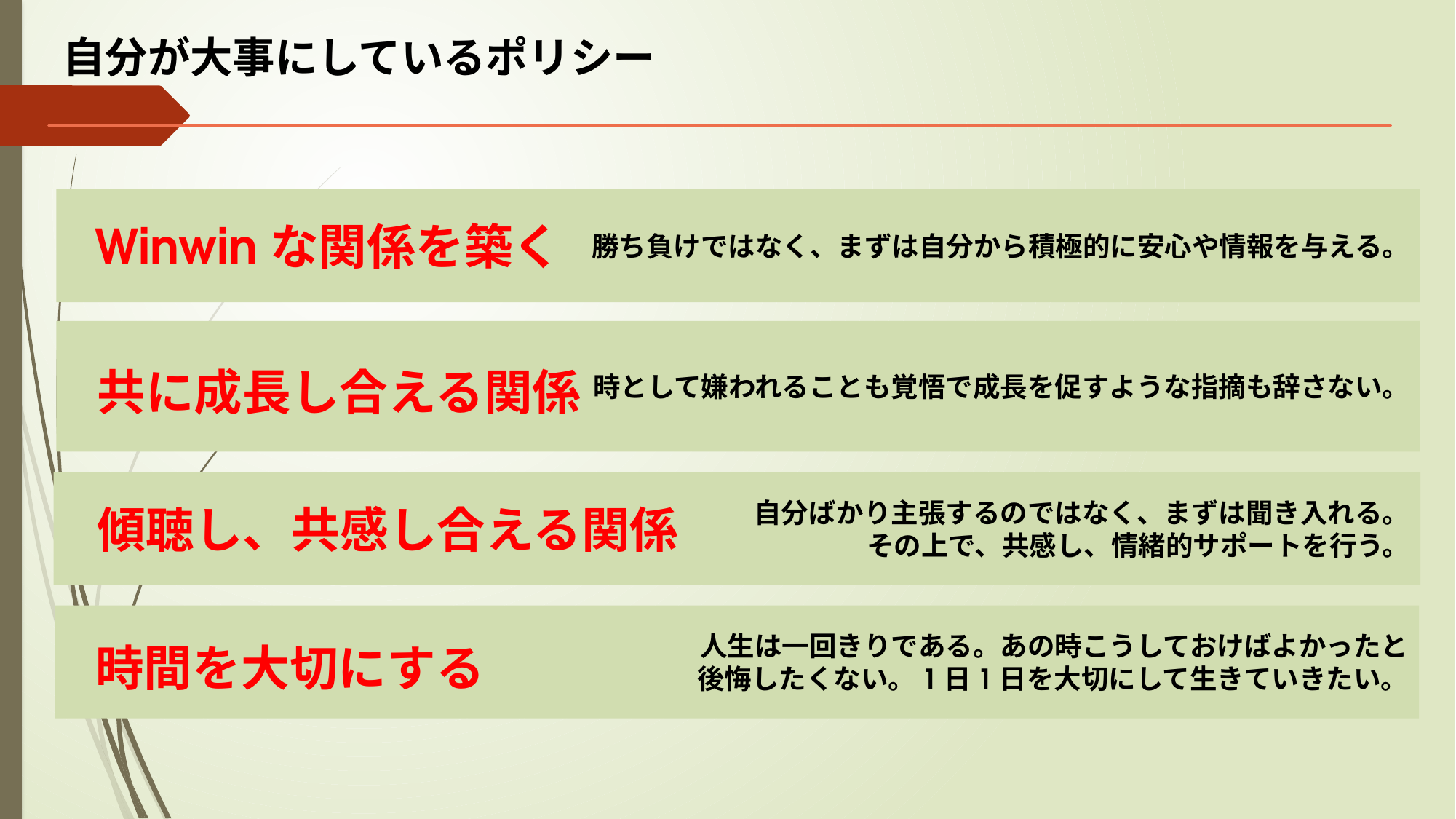

自分が大事にしているポリシー
勝ち負けではなく、まずは自分から積極的に安心や情報を与える。
Winwinな関係を築く
時として嫌われることも覚悟で成長を促すような指摘も辞さない。
共に成長し合える関係
自分ばかり主張するのではなく、まずは聞き入れる。
その上で、共感し、情緒的サポートを行う。
傾聴し、共感し合える関係
人生は一回きりである。あの時こうしておけばよかったと
後悔したくない。1日1日を大切にして生きていきたい。
時間を大切にする